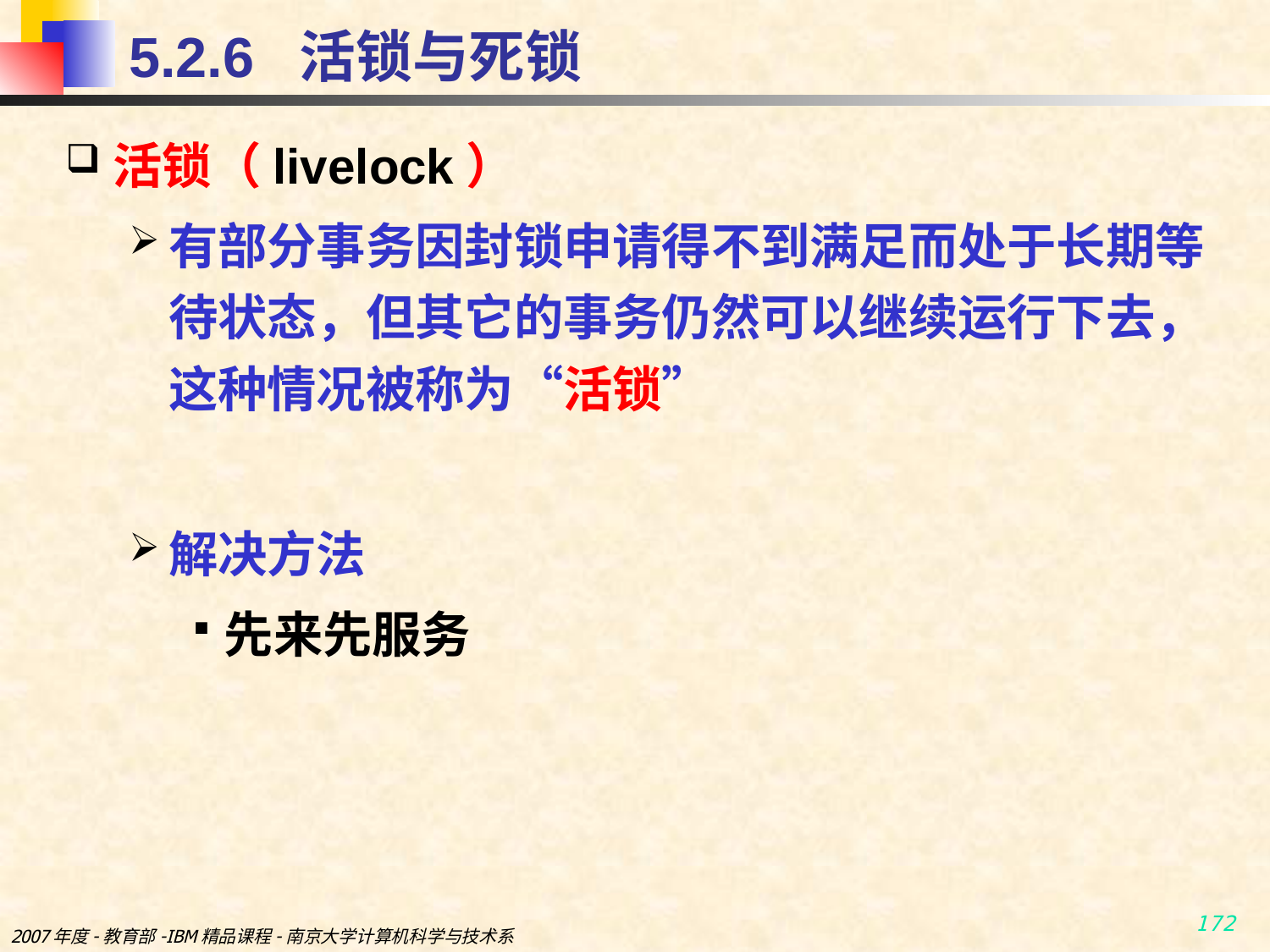

# 5.2.6  活锁与死锁
活锁（livelock）
有部分事务因封锁申请得不到满足而处于长期等待状态，但其它的事务仍然可以继续运行下去，这种情况被称为“活锁”

解决方法
先来先服务
172